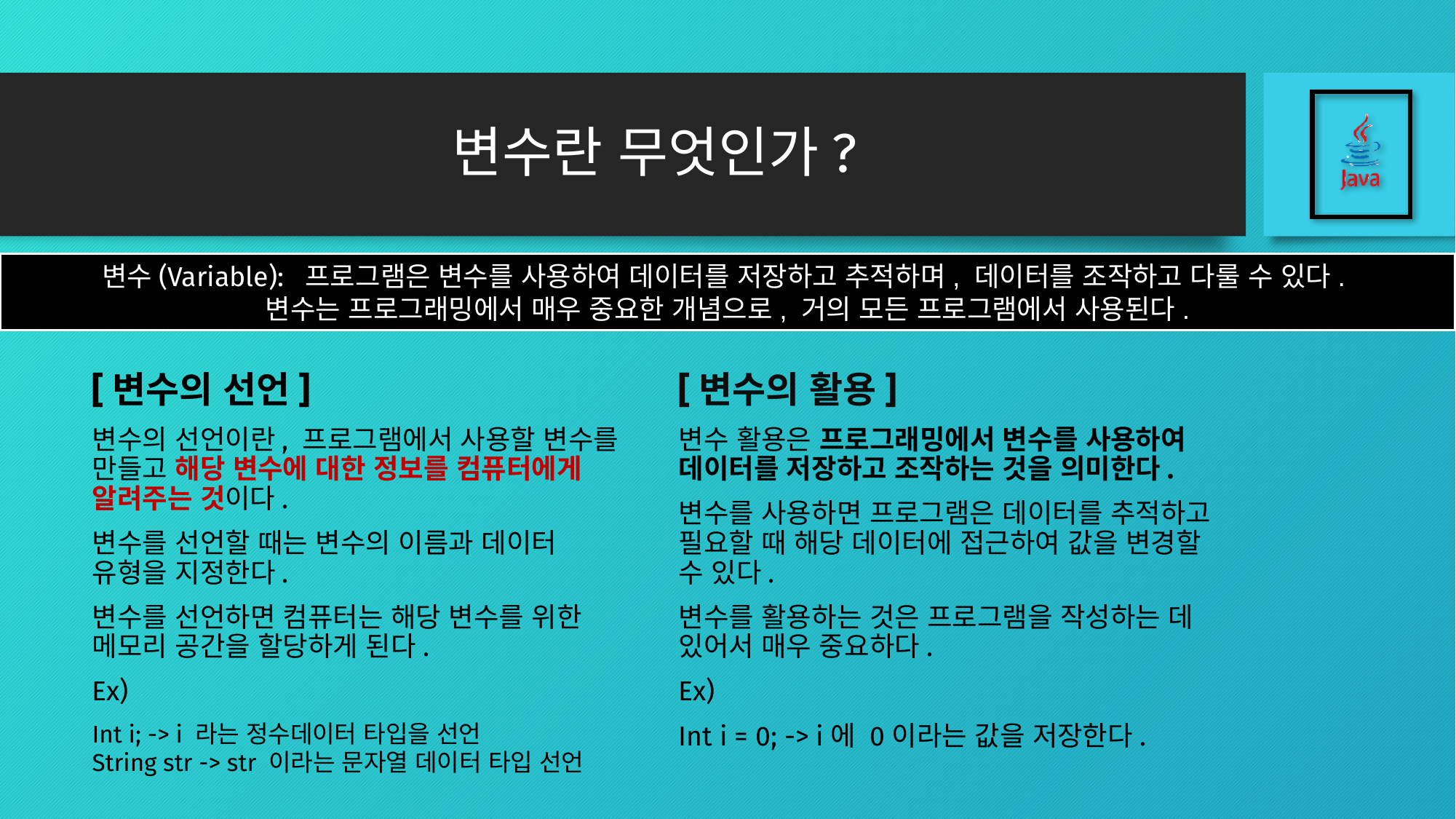

# 변수란 무엇인가?
변수(Variable):  프로그램은 변수를 사용하여 데이터를 저장하고 추적하며, 데이터를 조작하고 다룰 수 있다.
변수는 프로그래밍에서 매우 중요한 개념으로, 거의 모든 프로그램에서 사용된다.
[변수의 선언]
변수의 선언이란, 프로그램에서 사용할 변수를 만들고 해당 변수에 대한 정보를 컴퓨터에게 알려주는 것이다.
변수를 선언할 때는 변수의 이름과 데이터 유형을 지정한다.
변수를 선언하면 컴퓨터는 해당 변수를 위한 메모리 공간을 할당하게 된다.
Ex)
Int i; -> i 라는 정수데이터 타입을 선언
String str -> str 이라는 문자열 데이터 타입 선언
[변수의 활용]
변수 활용은 프로그래밍에서 변수를 사용하여 데이터를 저장하고 조작하는 것을 의미한다.
변수를 사용하면 프로그램은 데이터를 추적하고 필요할 때 해당 데이터에 접근하여 값을 변경할 수 있다.
변수를 활용하는 것은 프로그램을 작성하는 데 있어서 매우 중요하다.
Ex)
Int i = 0; -> i에 0이라는 값을 저장한다.